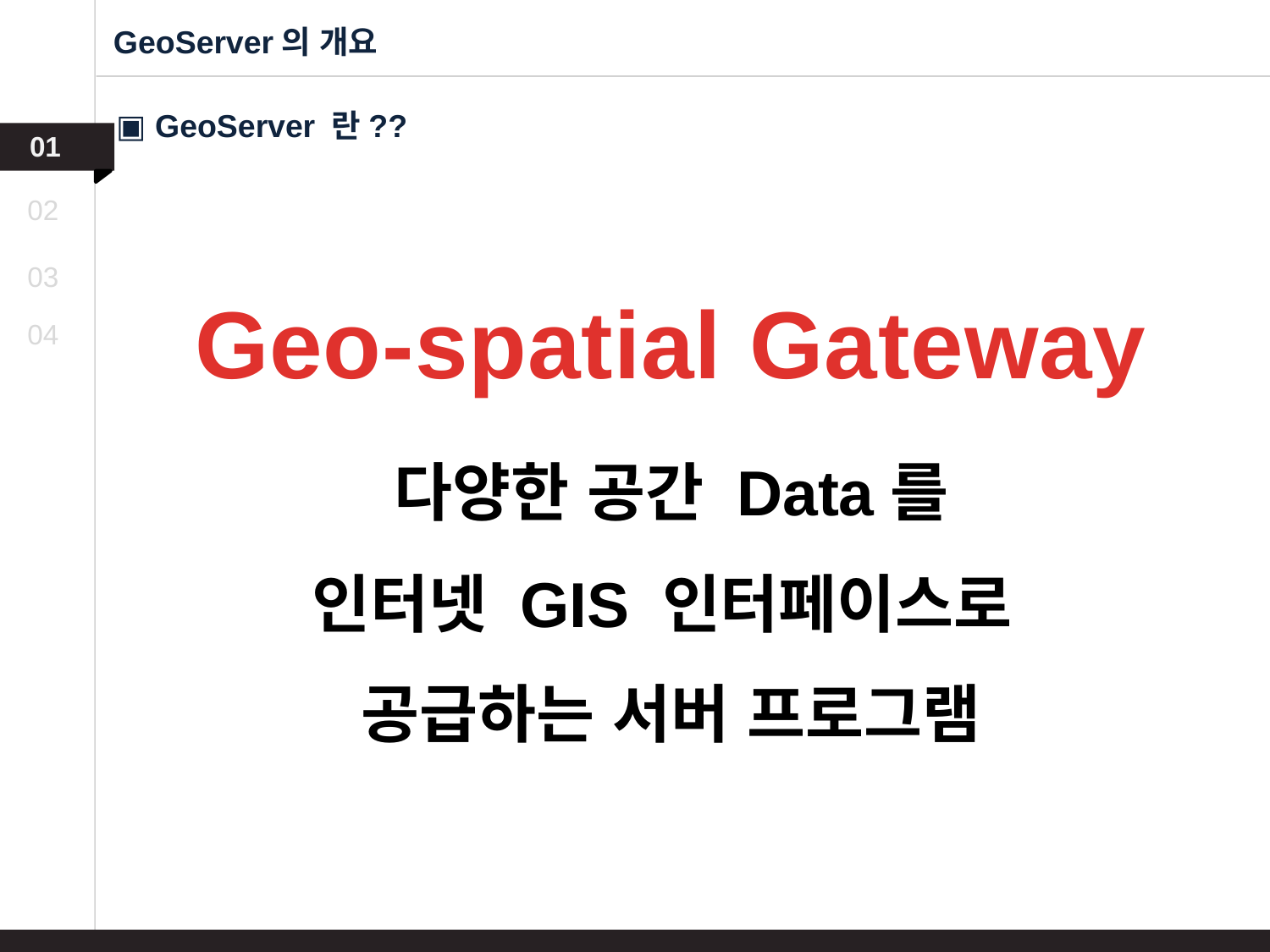

GeoServer의 개요
▣ GeoServer 란??
01

02
03
Geo-spatial Gateway
04
다양한 공간 Data를
인터넷 GIS 인터페이스로
공급하는 서버 프로그램